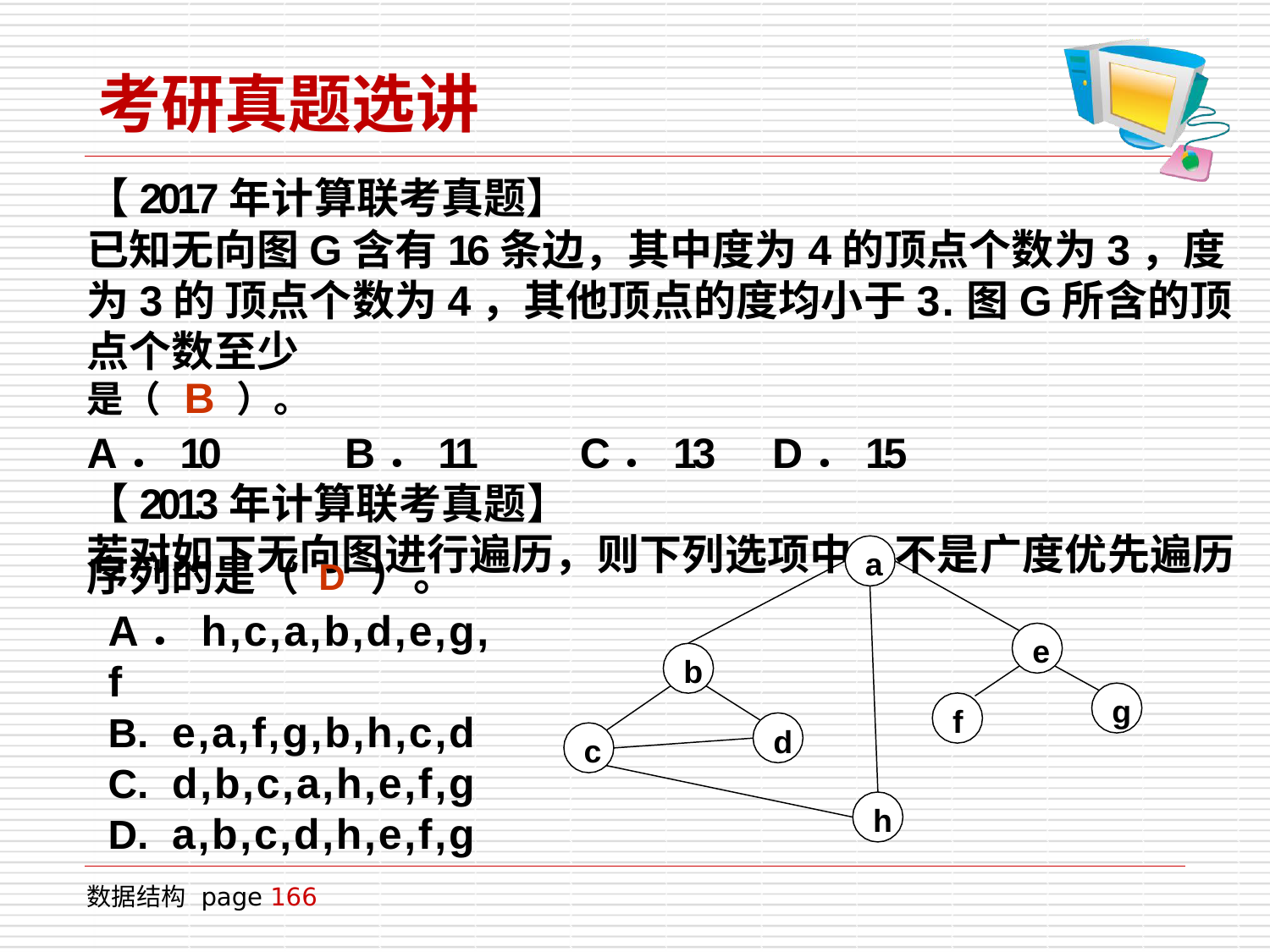

# 考研真题选讲

【2017年计算联考真题】
已知无向图G含有16条边，其中度为4的顶点个数为3，度为3的 顶点个数为4，其他顶点的度均小于3.图G所含的顶点个数至少
是（ B ）。
A．10	B．11	C．13	D．15
【2013年计算联考真题】
若对如下无向图进行遍历，则下列选项中，不是广度优先遍历
序列的是（ D ）。 A．h,c,a,b,d,e,g,f
e,a,f,g,b,h,c,d
d,b,c,a,h,e,f,g
a,b,c,d,h,e,f,g

a

e

b

g

f

d

c

h

数据结构 page 166